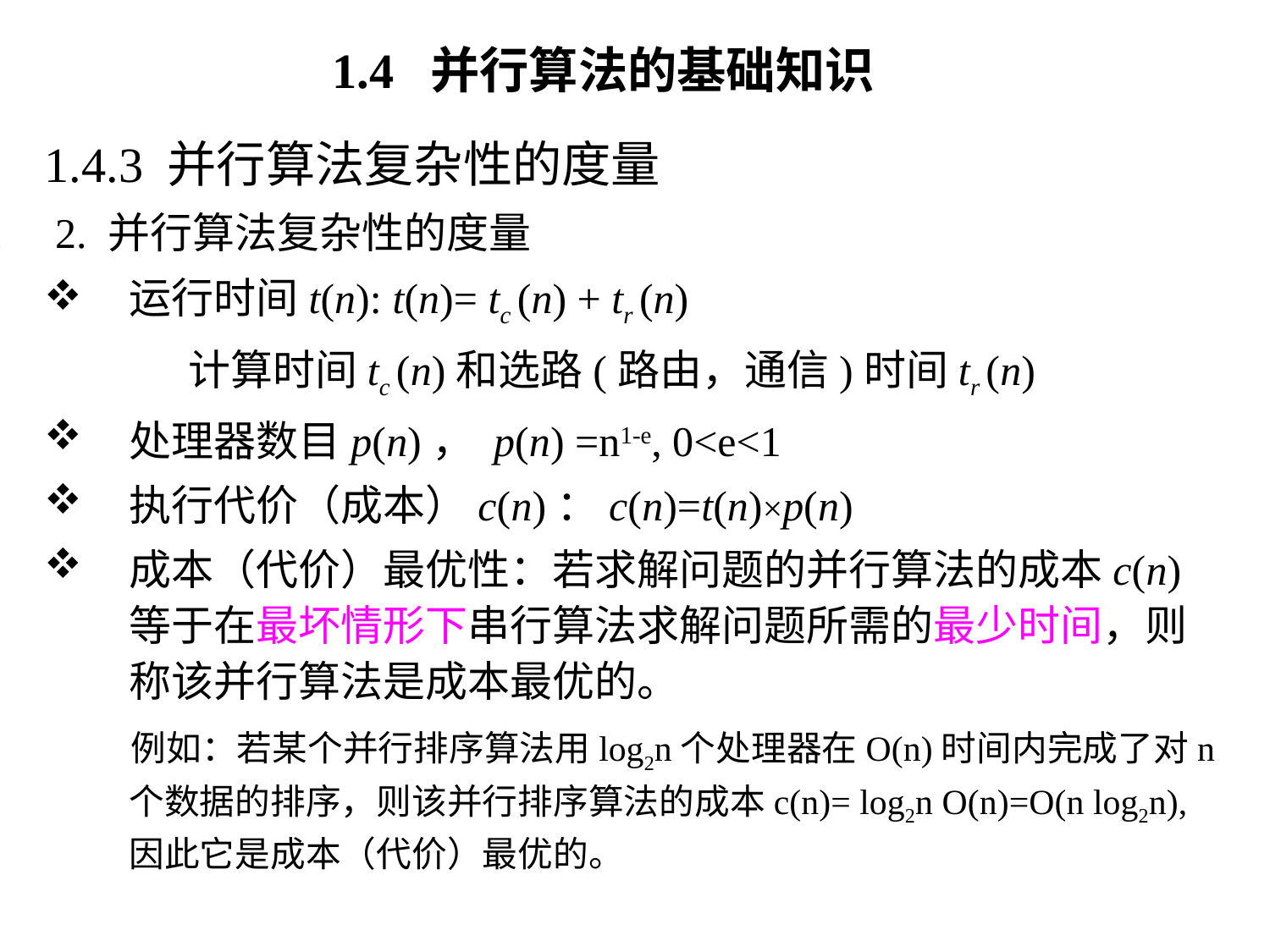

# 1.4  并行算法的基础知识
1.4.3 并行算法复杂性的度量
 2. 并行算法复杂性的度量
运行时间t(n): t(n)= tc (n) + tr (n)
              计算时间tc (n)和选路(路由，通信)时间tr (n)
处理器数目p(n)， p(n) =n1-e, 0<e<1
执行代价（成本）c(n)：c(n)=t(n)×p(n)
成本（代价）最优性：若求解问题的并行算法的成本c(n)等于在最坏情形下串行算法求解问题所需的最少时间，则称该并行算法是成本最优的。
        例如：若某个并行排序算法用log2n个处理器在O(n)时间内完成了对n个数据的排序，则该并行排序算法的成本c(n)= log2n O(n)=O(n log2n),因此它是成本（代价）最优的。